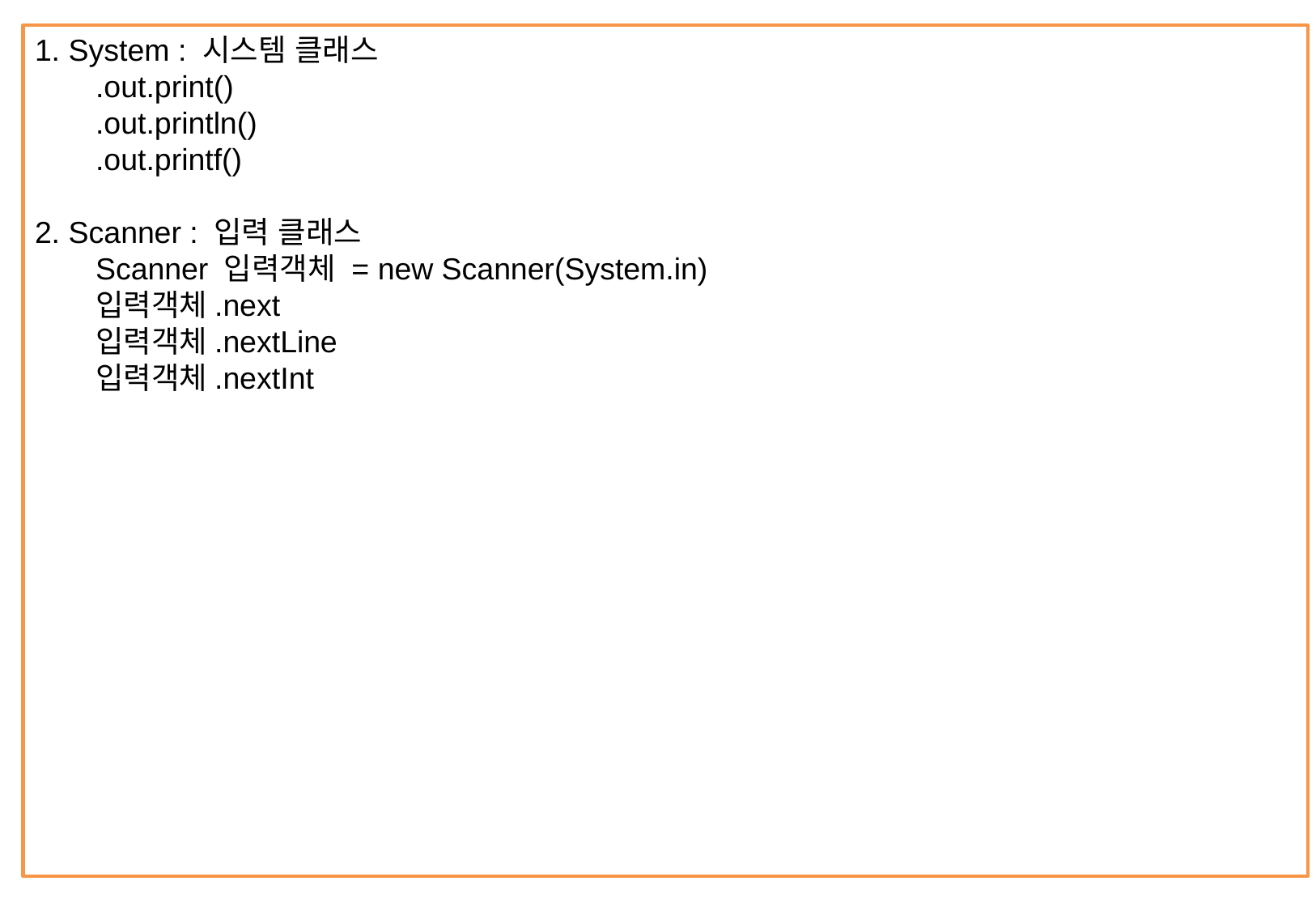

1. System : 시스템 클래스
.out.print()
.out.println()
.out.printf()

2. Scanner : 입력 클래스
Scanner 입력객체 = new Scanner(System.in)
입력객체.next
입력객체.nextLine
입력객체.nextInt